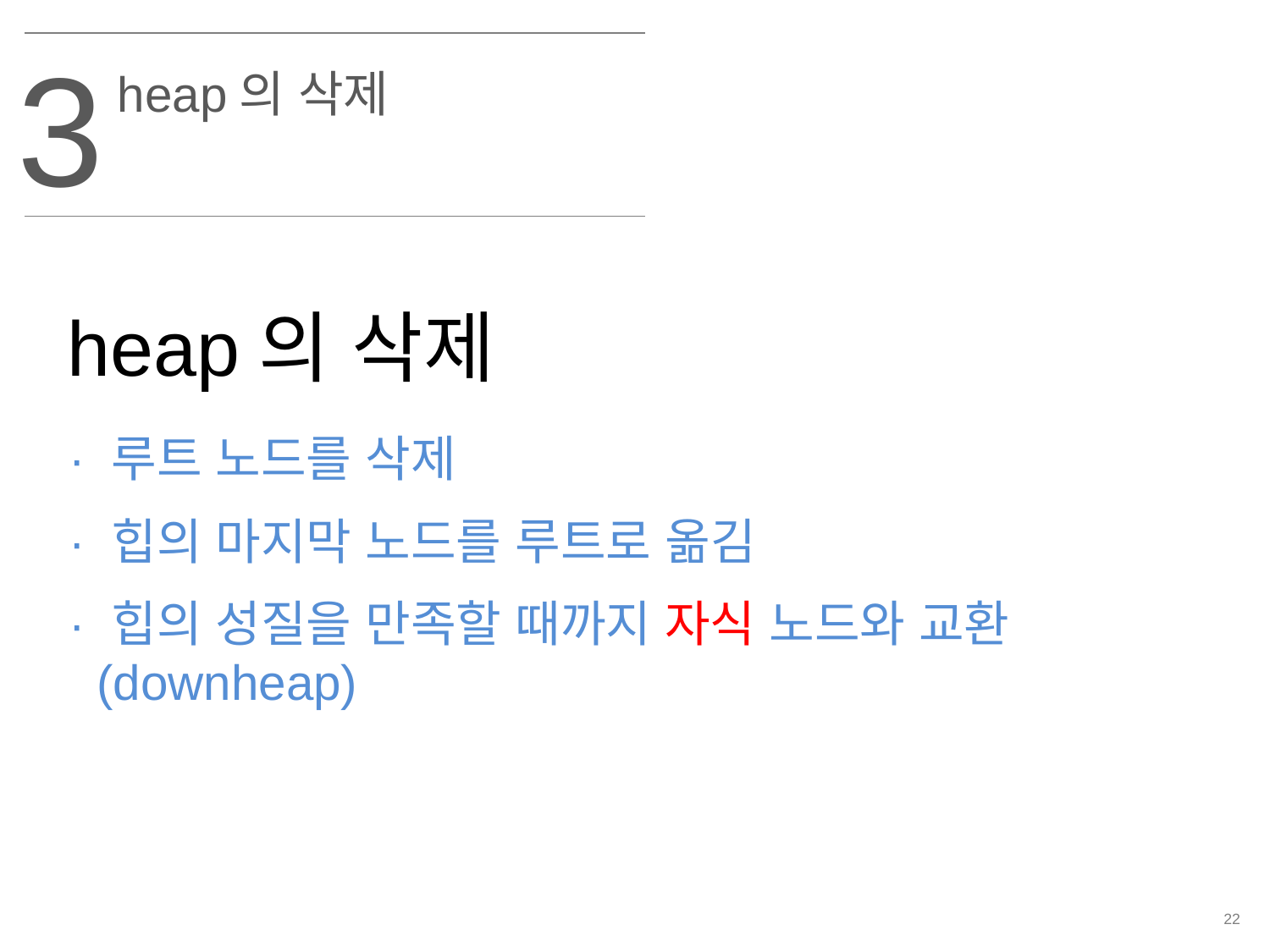

3
heap의 삭제
heap의 삭제
· 루트 노드를 삭제
· 힙의 마지막 노드를 루트로 옮김
· 힙의 성질을 만족할 때까지 자식 노드와 교환
  (downheap)